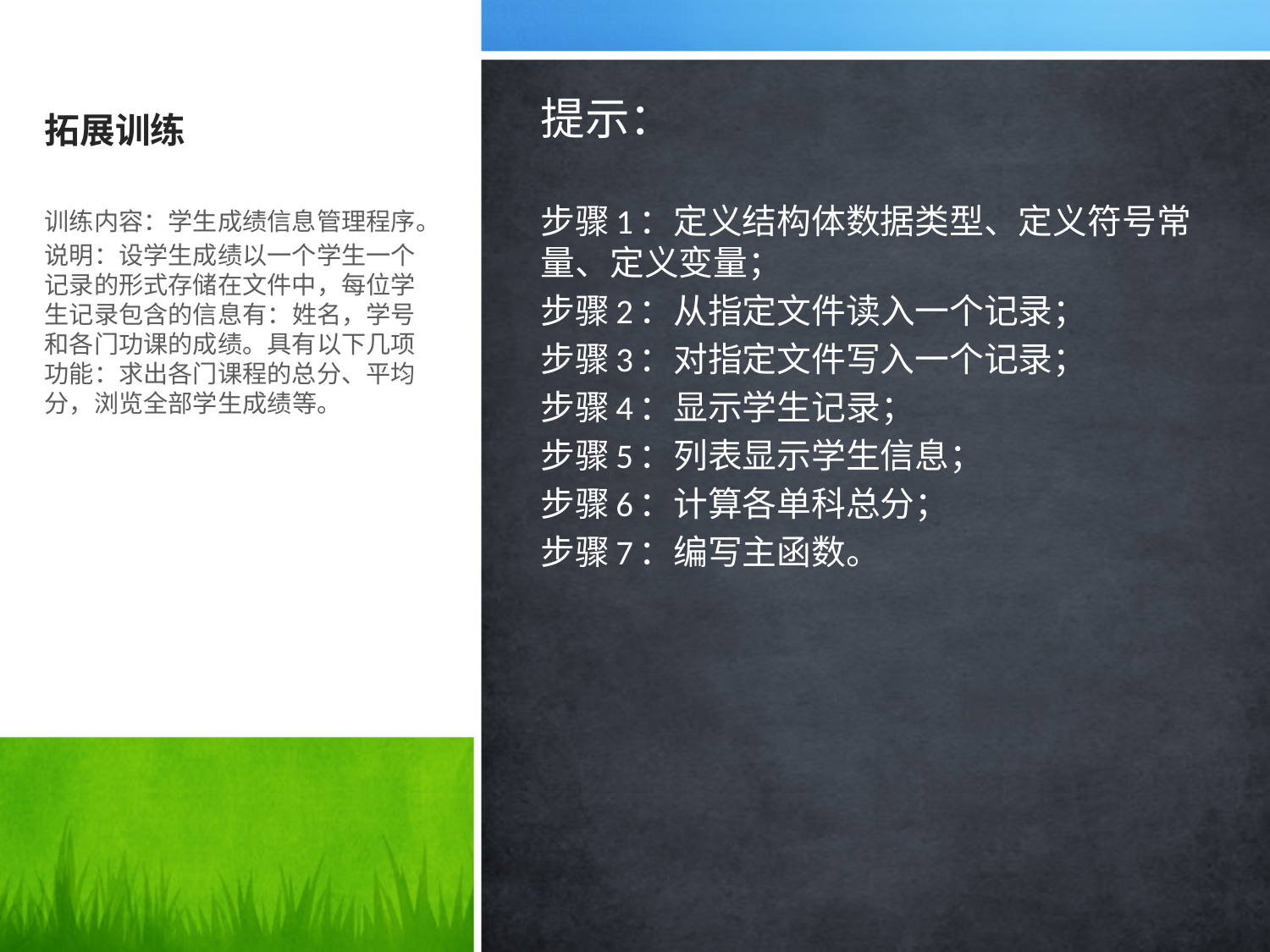

# 拓展训练
提示：

步骤1：定义结构体数据类型、定义符号常量、定义变量；
步骤2：从指定文件读入一个记录；
步骤3：对指定文件写入一个记录；
步骤4：显示学生记录；
步骤5：列表显示学生信息；
步骤6：计算各单科总分；
步骤7：编写主函数。

训练内容：学生成绩信息管理程序。
说明：设学生成绩以一个学生一个记录的形式存储在文件中，每位学生记录包含的信息有：姓名，学号和各门功课的成绩。具有以下几项功能：求出各门课程的总分、平均分，浏览全部学生成绩等。